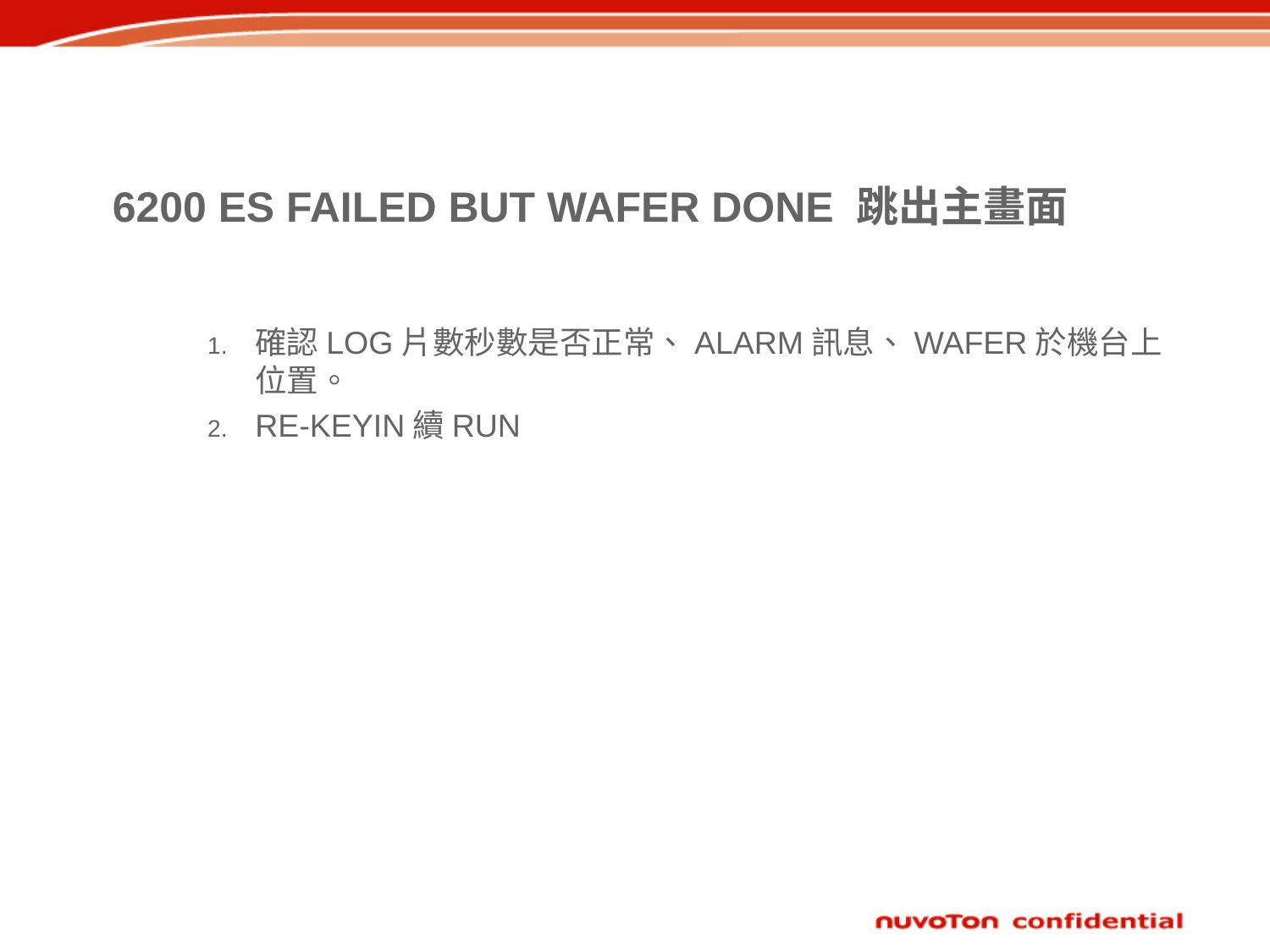

# 6200 ES FAILED BUT WAFER DONE 跳出主畫面
確認LOG片數秒數是否正常、ALARM訊息、WAFER於機台上位置。
RE-KEYIN續RUN